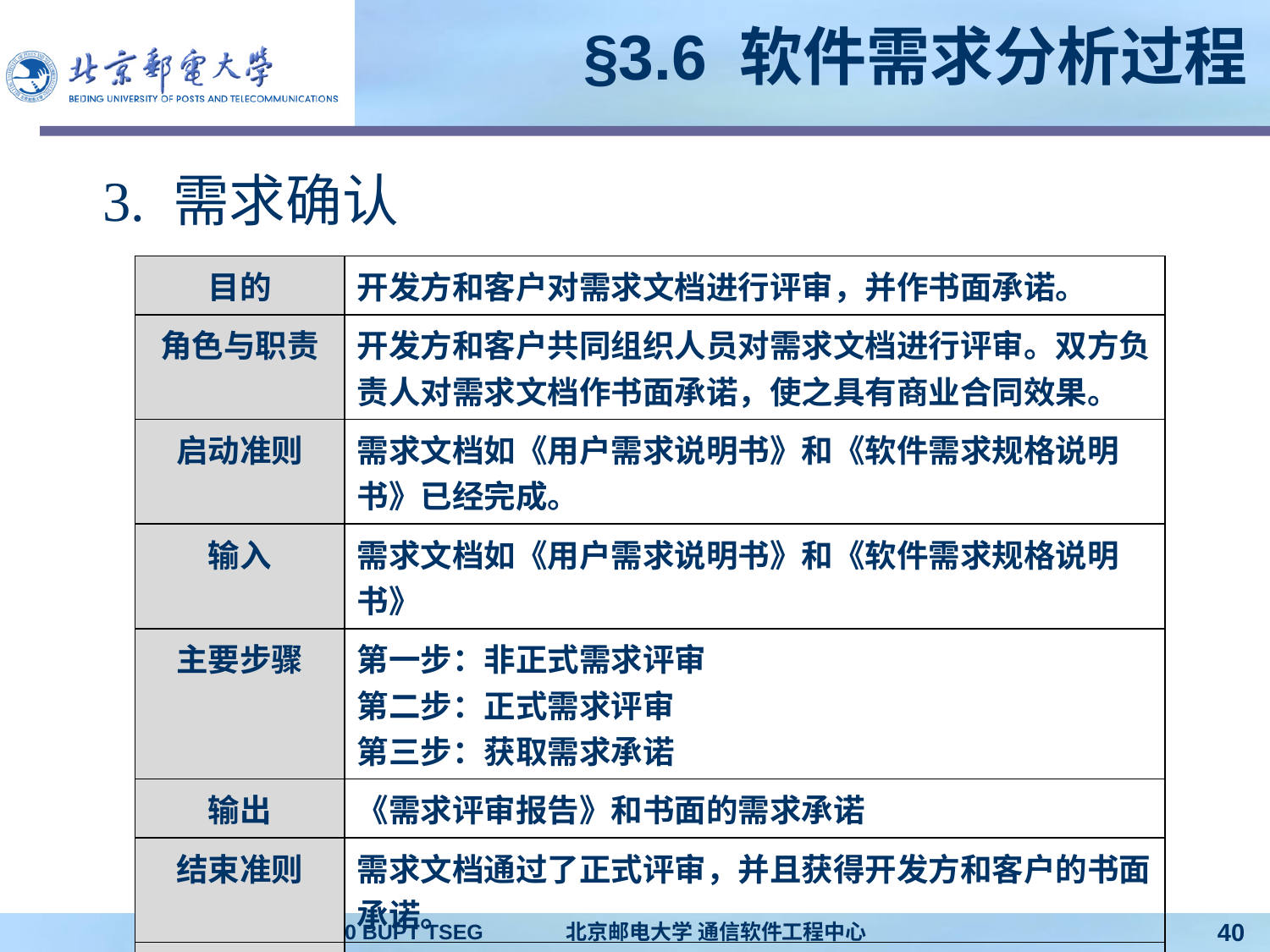

# §3.6 软件需求分析过程
3. 需求确认

| 目的 | 开发方和客户对需求文档进行评审，并作书面承诺。 |
| --- | --- |
| 角色与职责 | 开发方和客户共同组织人员对需求文档进行评审。双方负责人对需求文档作书面承诺，使之具有商业合同效果。 |
| 启动准则 | 需求文档如《用户需求说明书》和《软件需求规格说明书》已经完成。 |
| 输入 | 需求文档如《用户需求说明书》和《软件需求规格说明书》 |
| 主要步骤 | 第一步：非正式需求评审 第二步：正式需求评审 第三步：获取需求承诺 |
| 输出 | 《需求评审报告》和书面的需求承诺 |
| 结束准则 | 需求文档通过了正式评审，并且获得开发方和客户的书面承诺。 |
| 度量 | 项目经理统计工作量和上述文档的规模。 |
© 2020 BUPT TSEG             北京邮电大学 通信软件工程中心